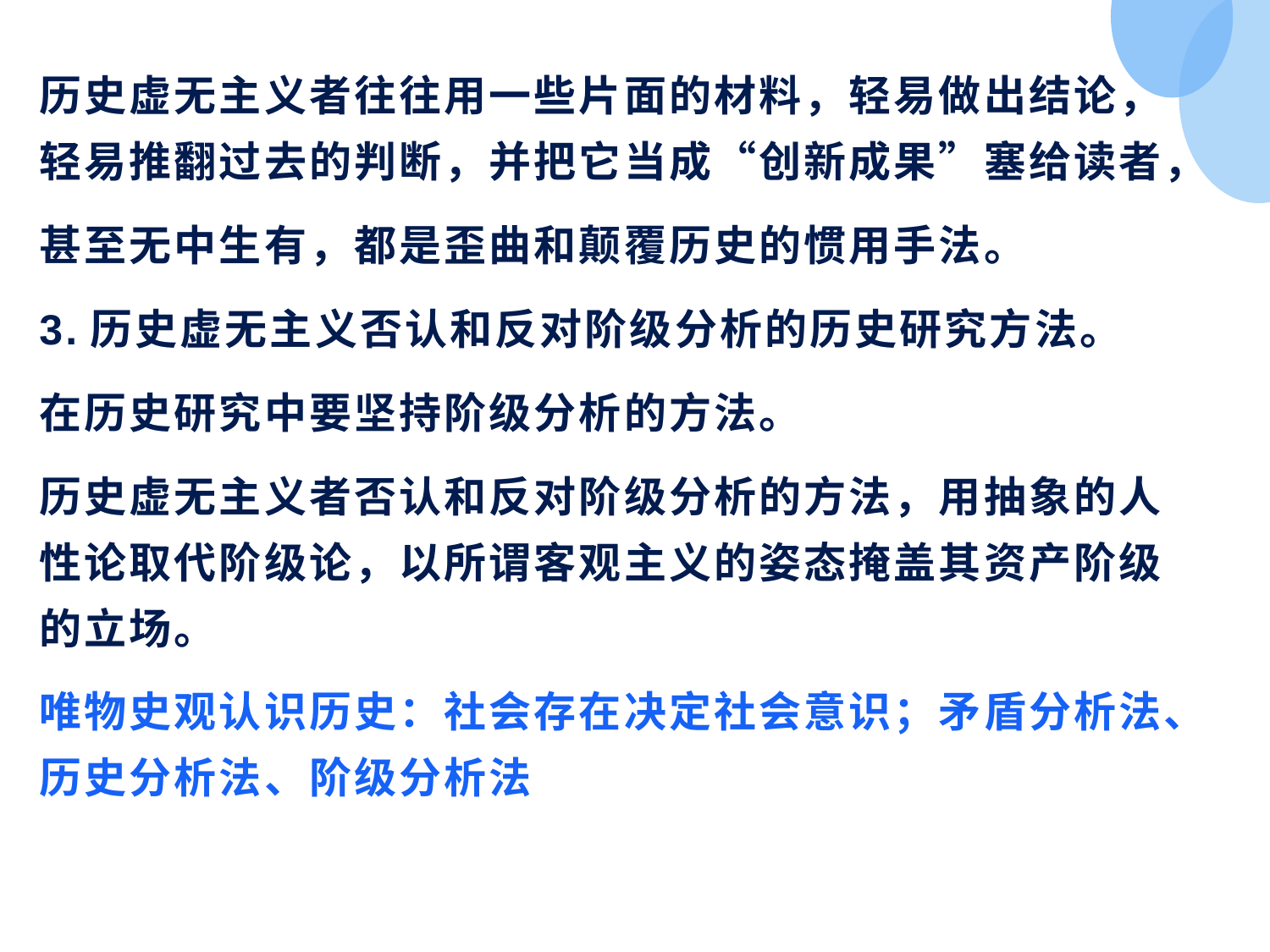

历史虚无主义者往往用一些片面的材料，轻易做出结论，轻易推翻过去的判断，并把它当成“创新成果”塞给读者，
甚至无中生有，都是歪曲和颠覆历史的惯用手法。
3.历史虚无主义否认和反对阶级分析的历史研究方法。
在历史研究中要坚持阶级分析的方法。
历史虚无主义者否认和反对阶级分析的方法，用抽象的人性论取代阶级论，以所谓客观主义的姿态掩盖其资产阶级的立场。
唯物史观认识历史：社会存在决定社会意识；矛盾分析法、历史分析法、阶级分析法